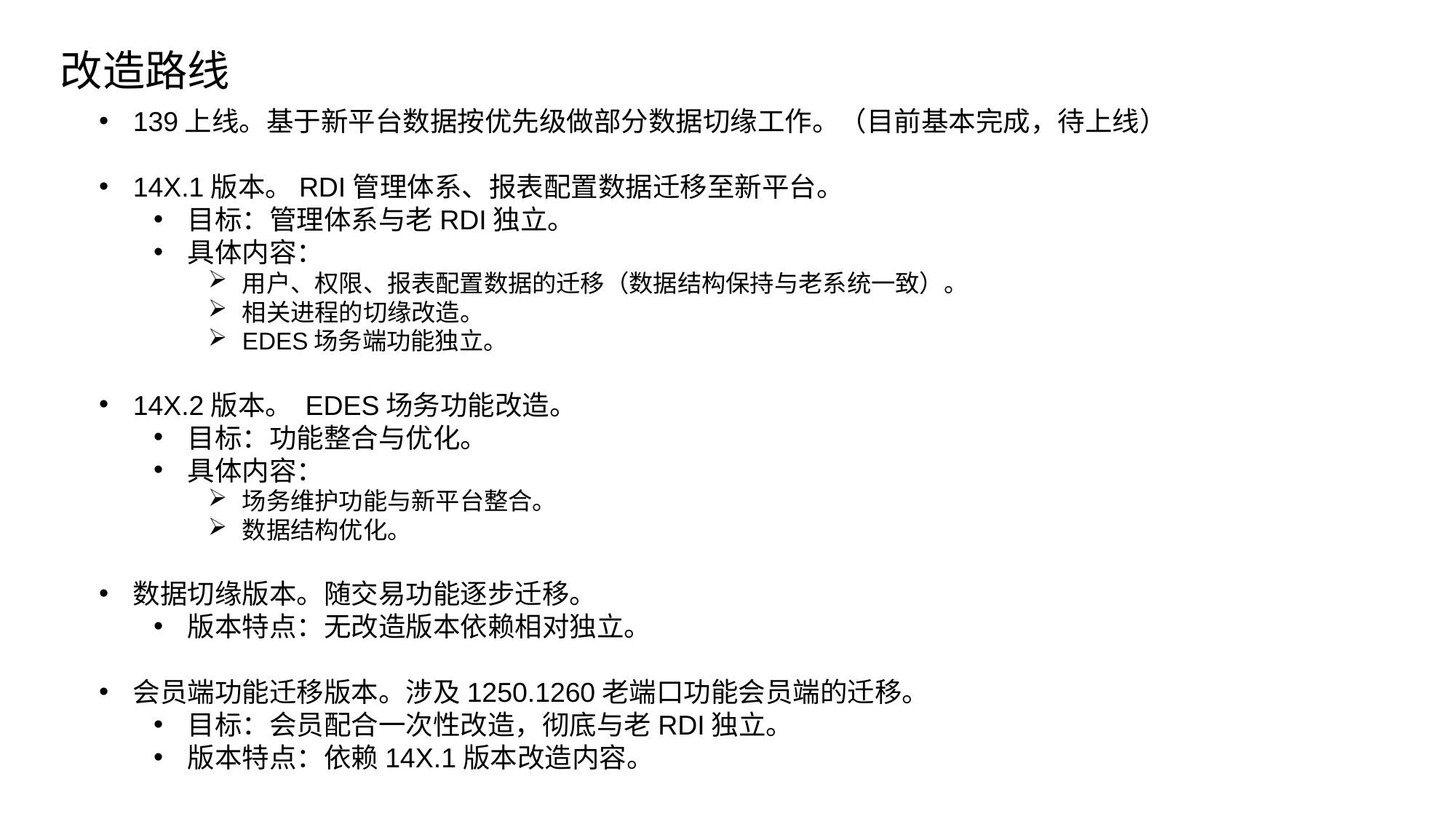

# 改造路线
139上线。基于新平台数据按优先级做部分数据切缘工作。（目前基本完成，待上线）

14X.1版本。RDI管理体系、报表配置数据迁移至新平台。
目标：管理体系与老RDI独立。
具体内容：
用户、权限、报表配置数据的迁移（数据结构保持与老系统一致）。
相关进程的切缘改造。
EDES场务端功能独立。

14X.2版本。 EDES场务功能改造。
目标：功能整合与优化。
具体内容：
场务维护功能与新平台整合。
数据结构优化。

数据切缘版本。随交易功能逐步迁移。
版本特点：无改造版本依赖相对独立。

会员端功能迁移版本。涉及1250.1260老端口功能会员端的迁移。
目标：会员配合一次性改造，彻底与老RDI独立。
版本特点：依赖14X.1版本改造内容。